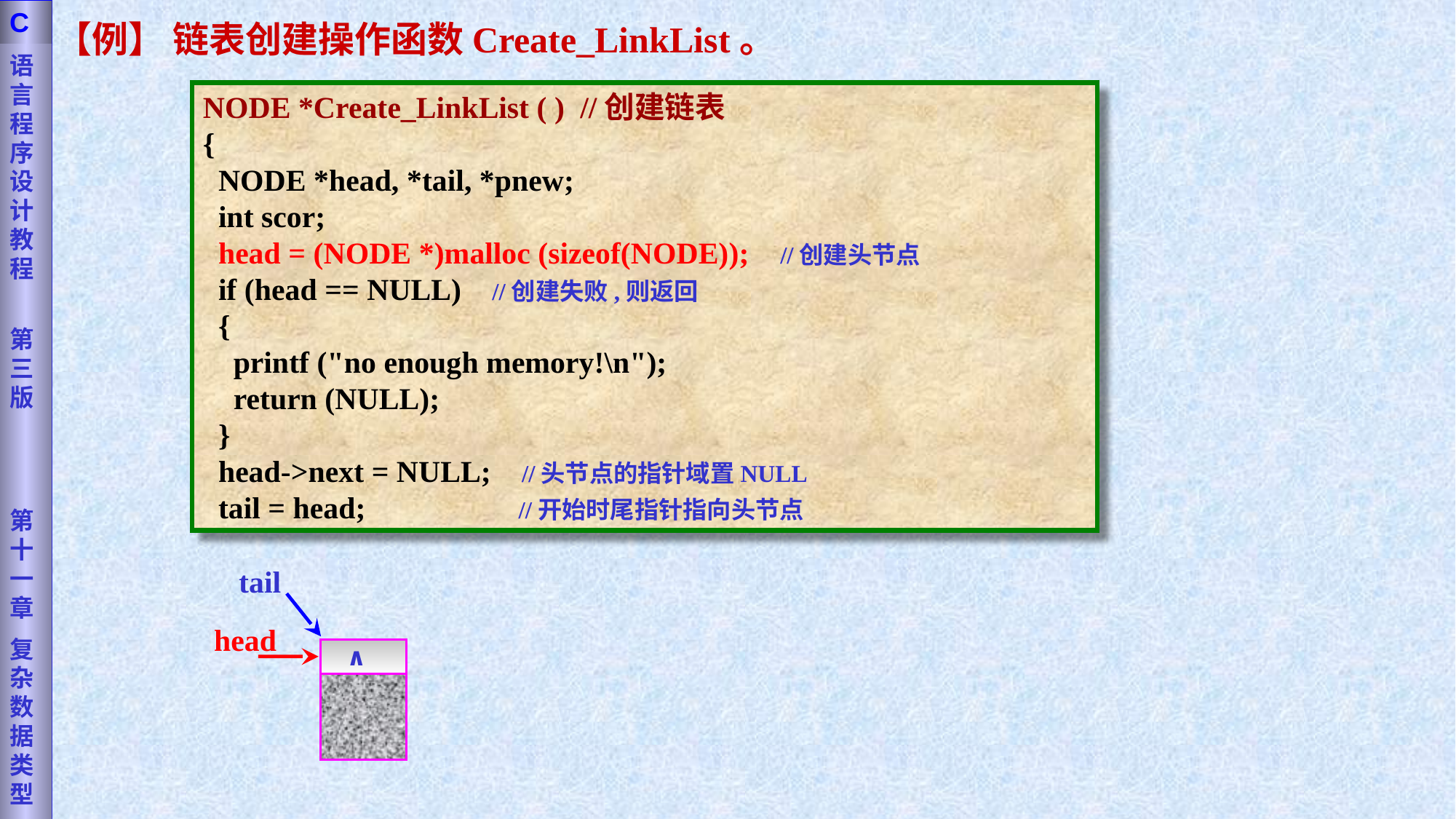

语言程序设计教程
第三版

第十一章
复杂数据类型
C
【例】 链表创建操作函数Create_LinkList。
NODE *Create_LinkList ( )  //创建链表
{
  NODE *head, *tail, *pnew;
  int scor;
  head = (NODE *)malloc (sizeof(NODE));    //创建头节点
  if (head == NULL)    //创建失败,则返回
  {
    printf ("no enough memory!\n");
    return (NULL);
  }
  head->next = NULL;    //头节点的指针域置NULL
  tail = head;                    //开始时尾指针指向头节点
tail

head

∧